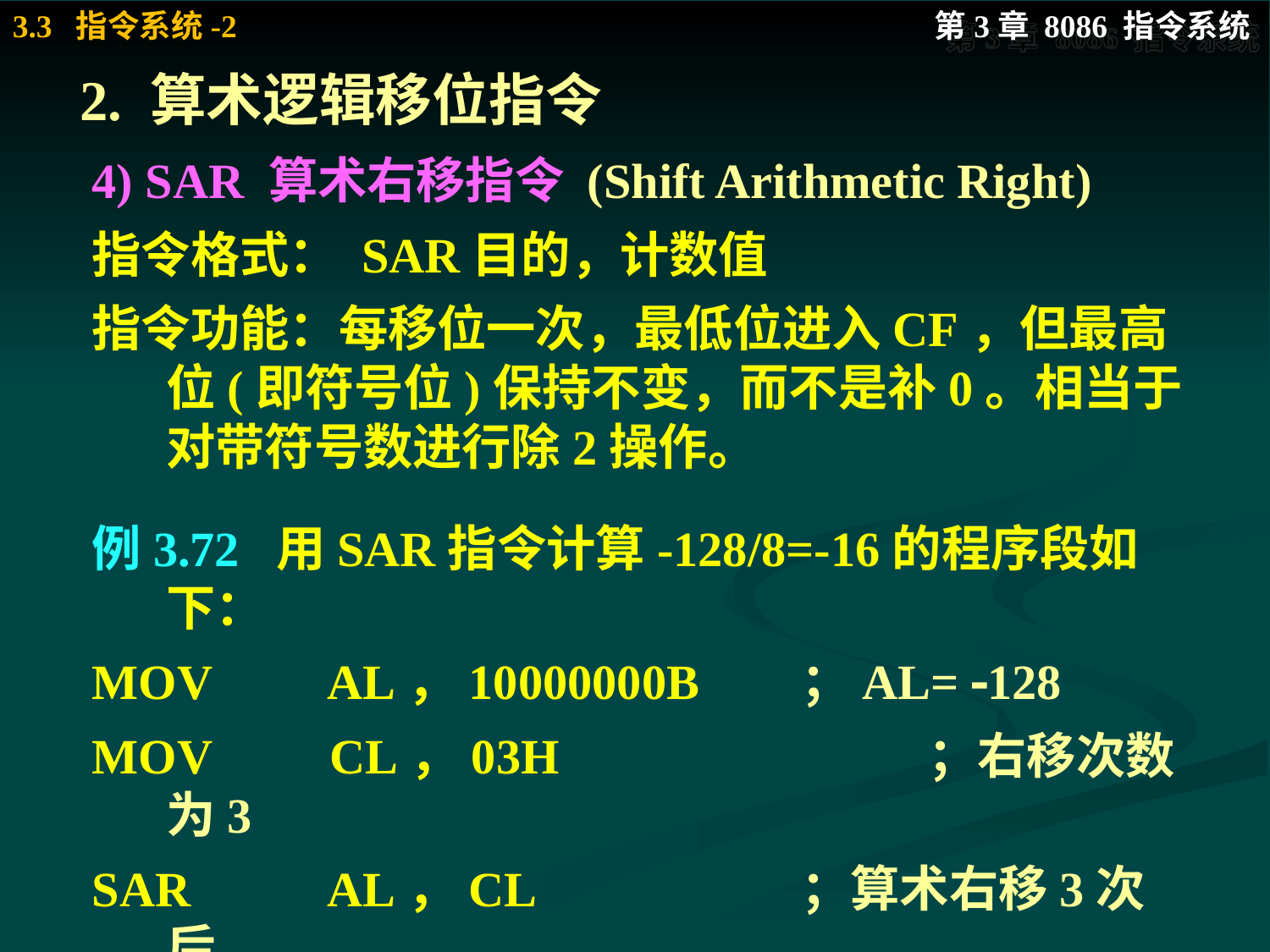

# 2. 算术逻辑移位指令
4) SAR 算术右移指令 (Shift Arithmetic Right)
指令格式： SAR目的，计数值
指令功能：每移位一次，最低位进入CF，但最高位(即符号位)保持不变，而不是补0。相当于对带符号数进行除2操作。
例3.72  用SAR指令计算-128/8=-16的程序段如下：
MOV	   AL，10000000B	；AL= −128
MOV	   CL，03H			；右移次数为3
SAR	   AL，CL			；算术右移3次后，
						；AL=0F0H= −16